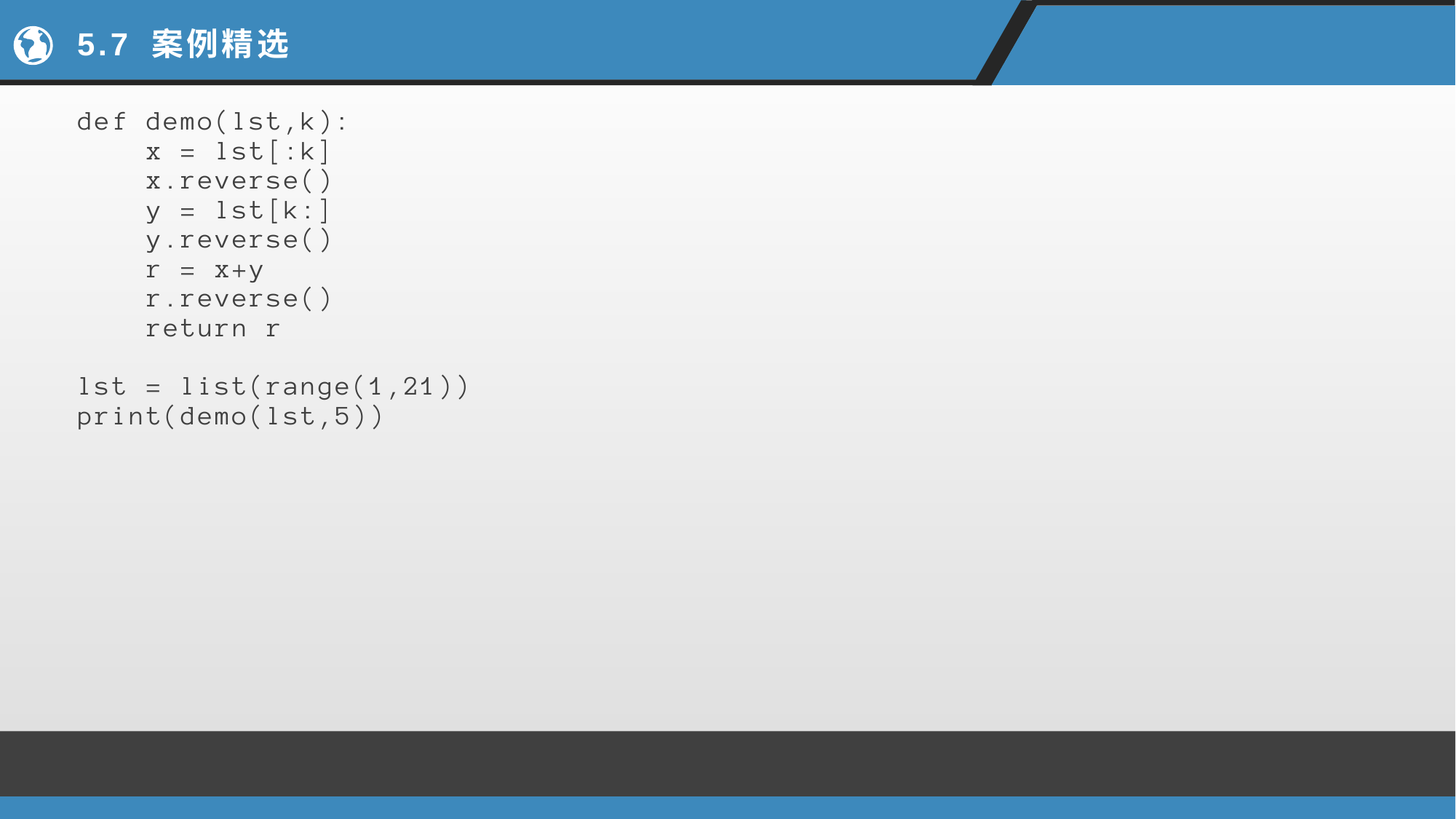

# 5.7 案例精选

def demo(lst,k):
    x = lst[:k]
    x.reverse()
    y = lst[k:]
    y.reverse()
    r = x+y
    r.reverse()
    return r

lst = list(range(1,21))
print(demo(lst,5))